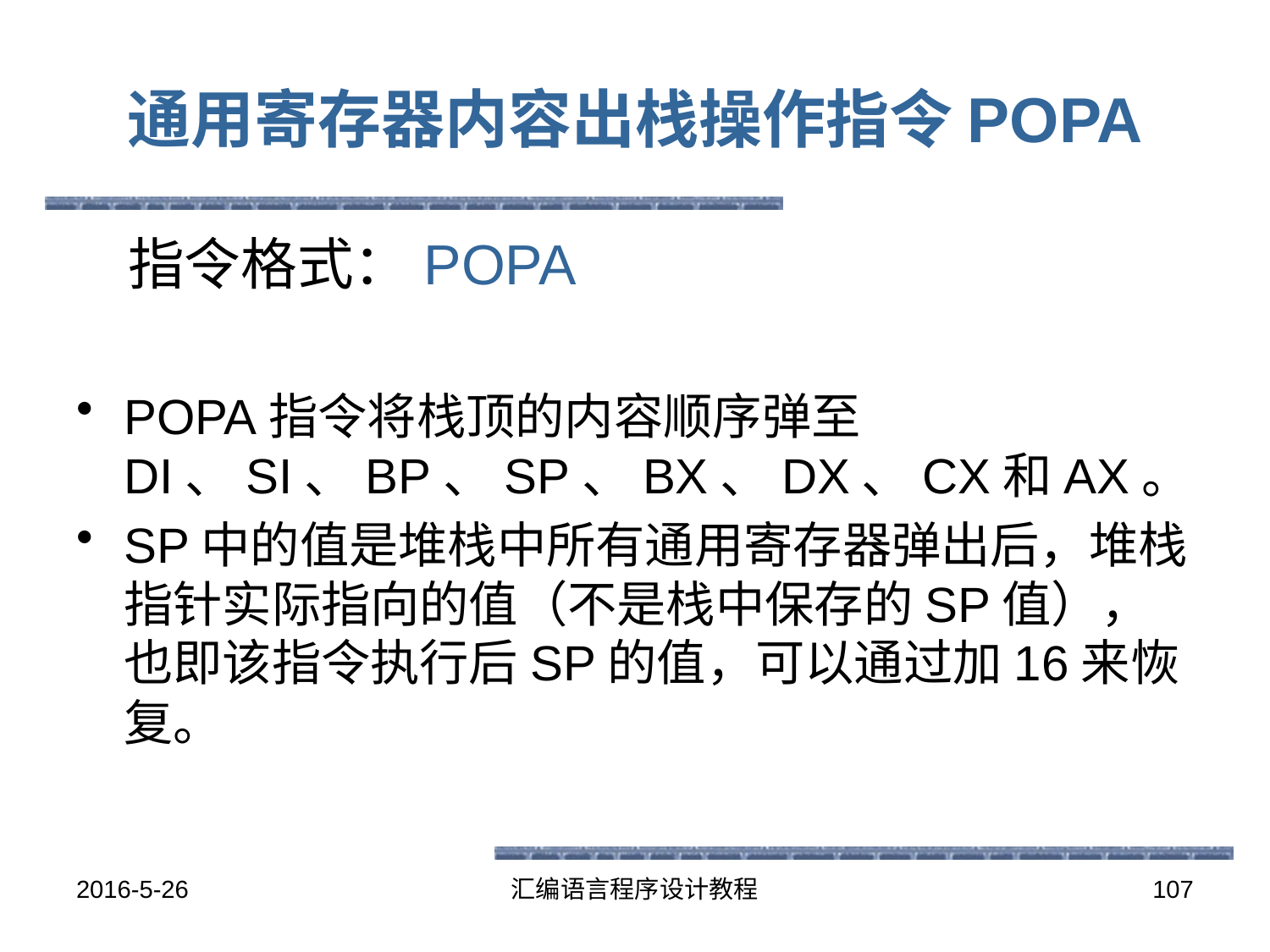

# 通用寄存器内容出栈操作指令POPA
   指令格式：POPA

POPA指令将栈顶的内容顺序弹至DI、SI、BP、SP、BX、DX、CX和AX。
SP中的值是堆栈中所有通用寄存器弹出后，堆栈指针实际指向的值（不是栈中保存的SP值），也即该指令执行后SP的值，可以通过加16来恢复。
2016-5-26
汇编语言程序设计教程
107